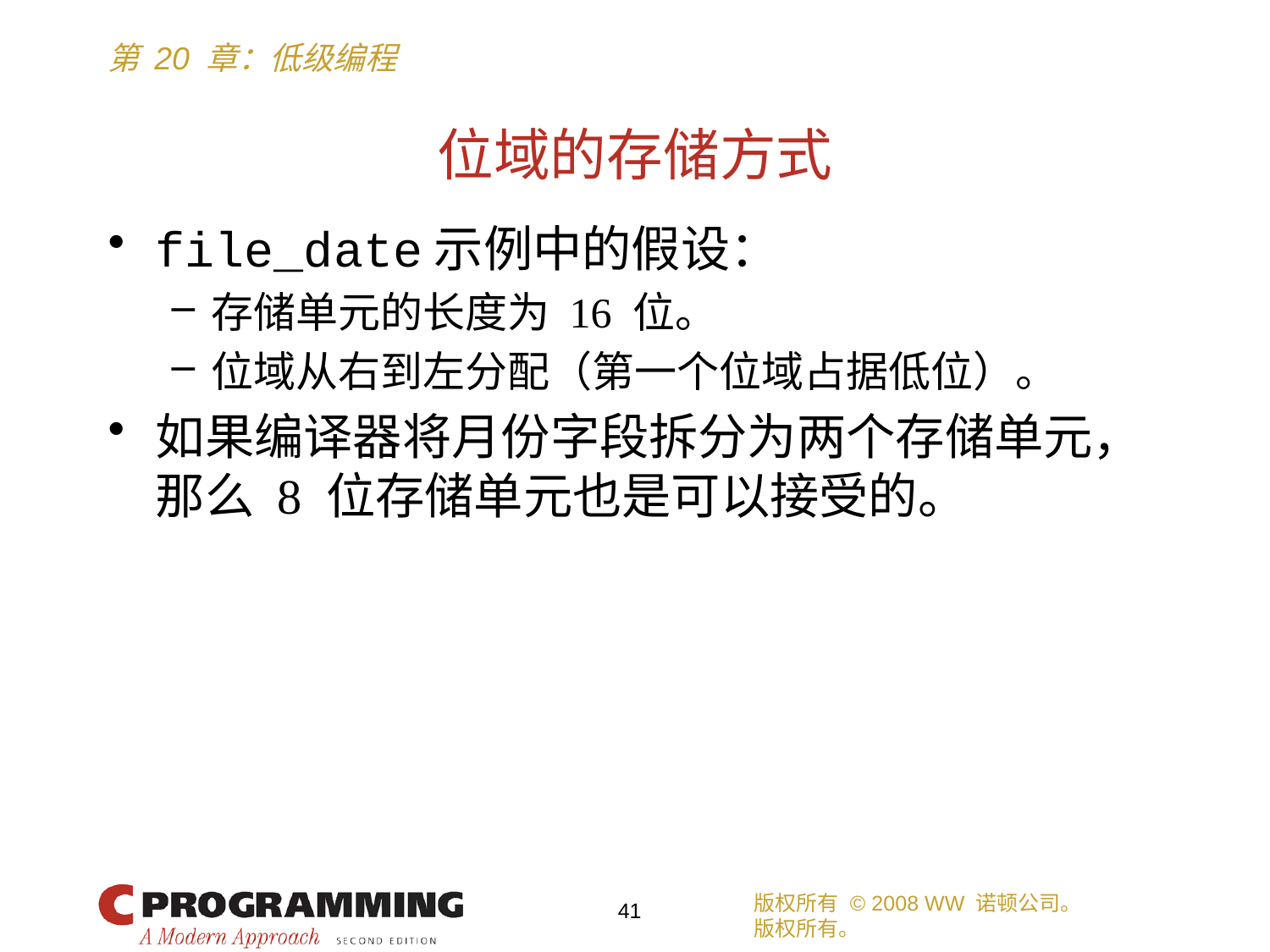

# 位域的存储方式
file_date示例中的假设：
存储单元的长度为 16 位。
位域从右到左分配（第一个位域占据低位）。
如果编译器将月份字段拆分为两个存储单元，那么 8 位存储单元也是可以接受的。
版权所有 © 2008 WW 诺顿公司。
版权所有。
41